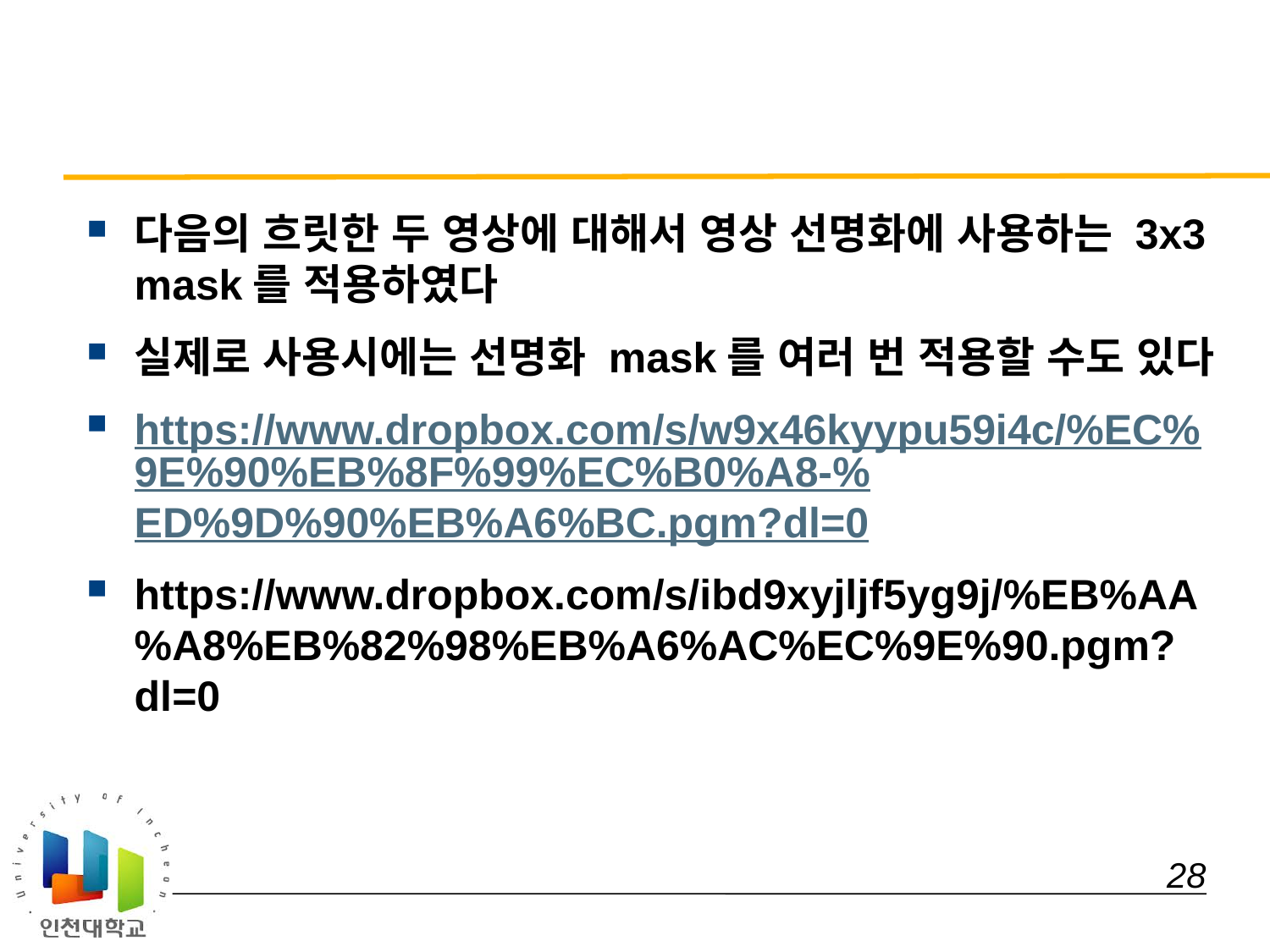

#
다음의 흐릿한 두 영상에 대해서 영상 선명화에 사용하는 3x3 mask를 적용하였다
실제로 사용시에는 선명화 mask를 여러 번 적용할 수도 있다
https://www.dropbox.com/s/w9x46kyypu59i4c/%EC%9E%90%EB%8F%99%EC%B0%A8-%ED%9D%90%EB%A6%BC.pgm?dl=0
https://www.dropbox.com/s/ibd9xyjljf5yg9j/%EB%AA%A8%EB%82%98%EB%A6%AC%EC%9E%90.pgm?dl=0
 28